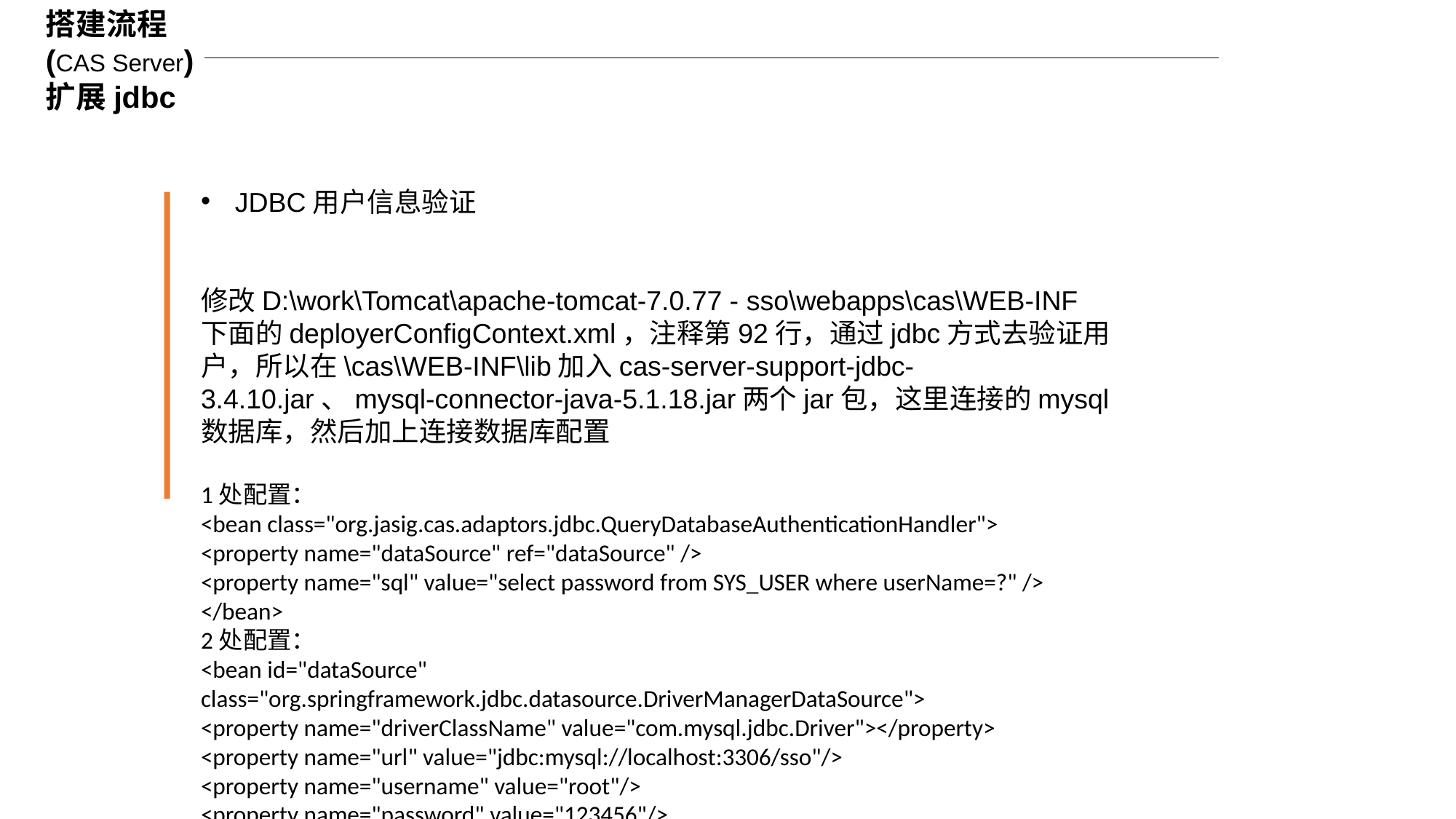

搭建流程(CAS Server)
扩展jdbc
JDBC用户信息验证

修改D:\work\Tomcat\apache-tomcat-7.0.77 - sso\webapps\cas\WEB-INF
下面的deployerConfigContext.xml，注释第92行，通过jdbc方式去验证用户，所以在\cas\WEB-INF\lib加入cas-server-support-jdbc-3.4.10.jar、mysql-connector-java-5.1.18.jar两个jar包，这里连接的mysql数据库，然后加上连接数据库配置

1处配置：
<bean class="org.jasig.cas.adaptors.jdbc.QueryDatabaseAuthenticationHandler">
<property name="dataSource" ref="dataSource" />
<property name="sql" value="select password from SYS_USER where userName=?" />
</bean>
2处配置：
<bean id="dataSource" class="org.springframework.jdbc.datasource.DriverManagerDataSource">
<property name="driverClassName" value="com.mysql.jdbc.Driver"></property>
<property name="url" value="jdbc:mysql://localhost:3306/sso"/>
<property name="username" value="root"/>
<property name="password" value="123456"/>
</bean>